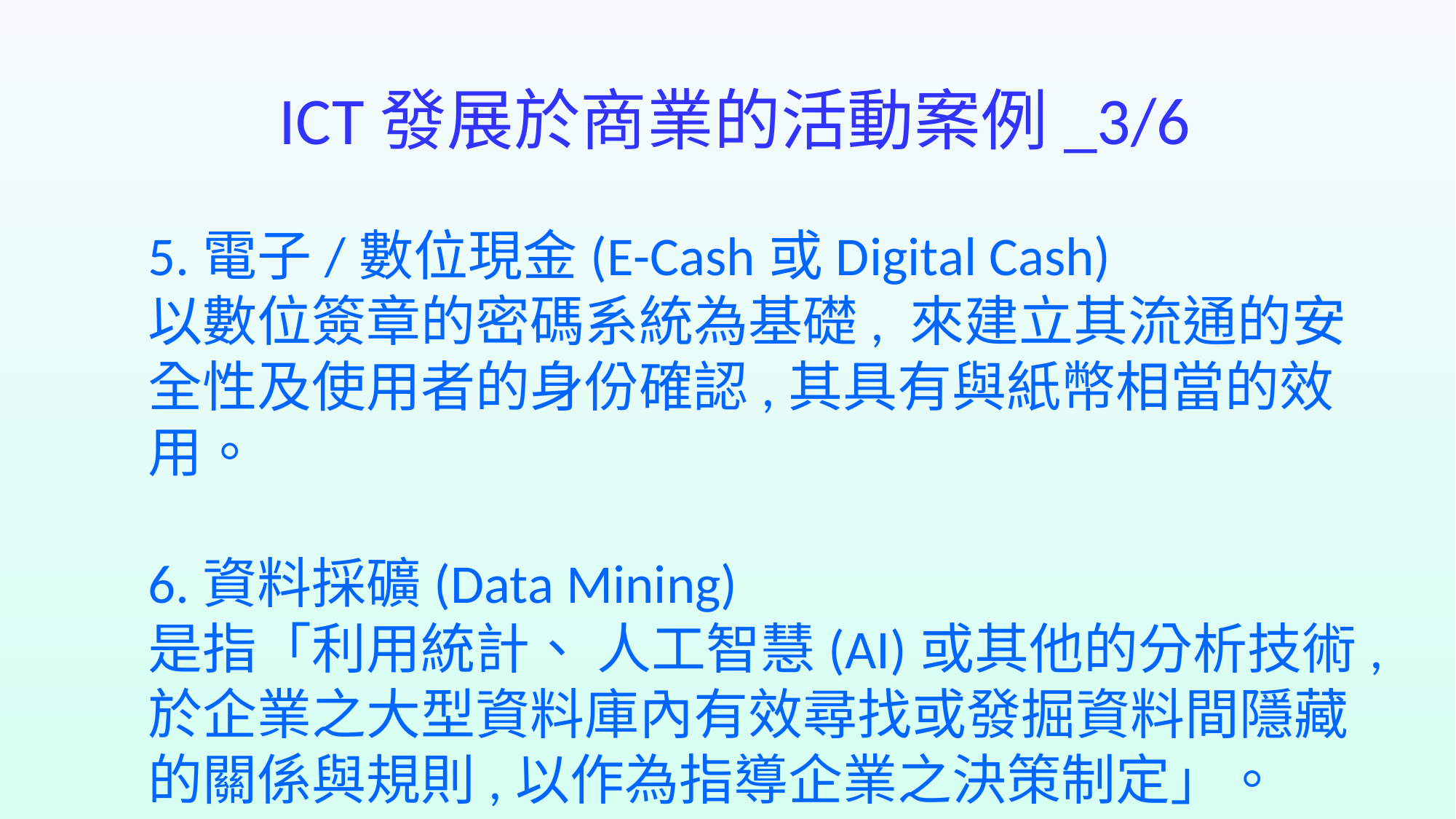

# ICT發展於商業的活動案例_3/6

5.電子/數位現金(E-Cash或Digital Cash)
以數位簽章的密碼系統為基礎, 來建立其流通的安全性及使用者的身份確認,其具有與紙幣相當的效用。

6.資料採礦(Data Mining)
是指「利用統計、 人工智慧(AI)或其他的分析技術,於企業之大型資料庫內有效尋找或發掘資料間隱藏的關係與規則,以作為指導企業之決策制定」。